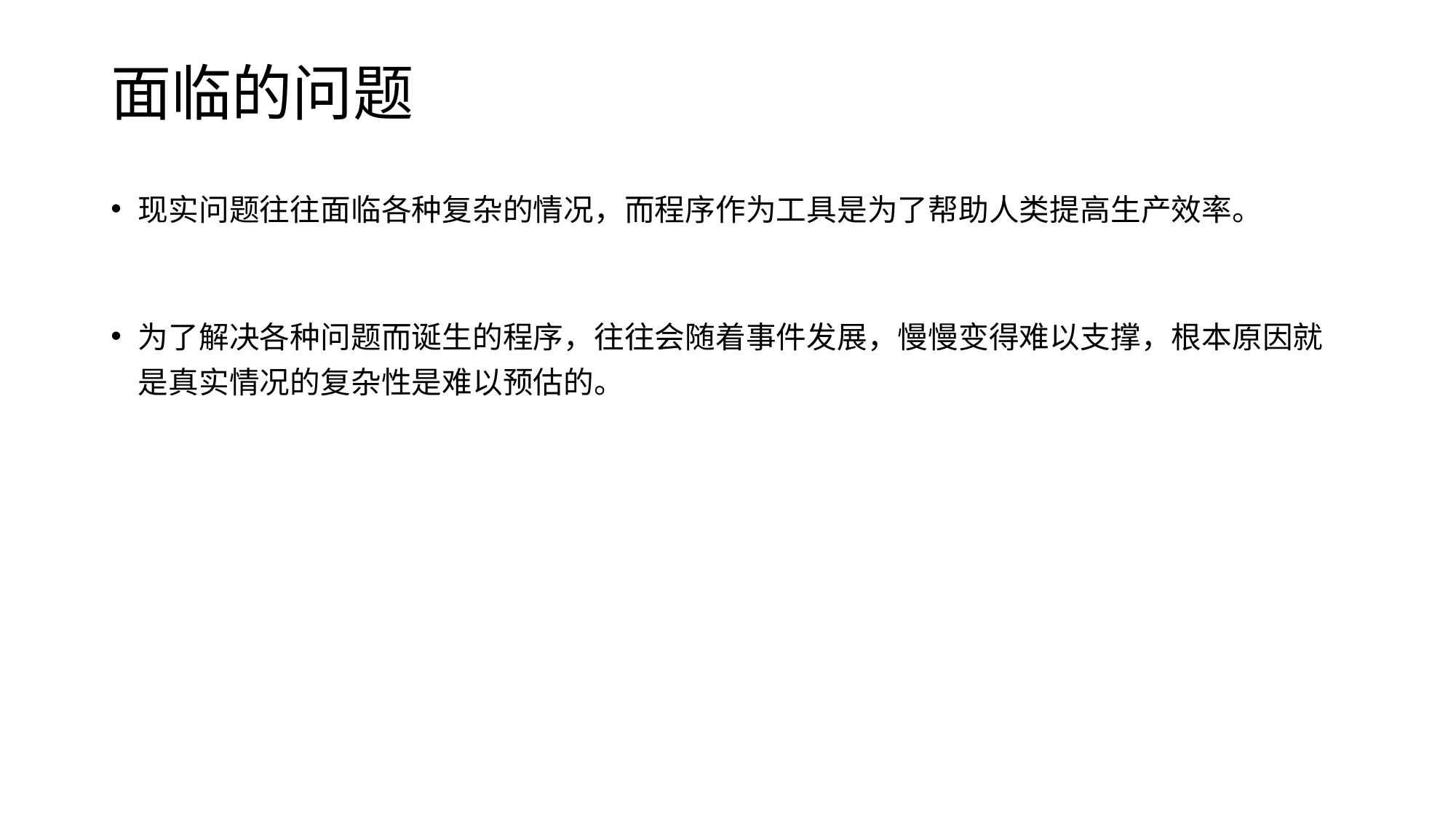

# 面临的问题
现实问题往往面临各种复杂的情况，而程序作为工具是为了帮助人类提高生产效率。

为了解决各种问题而诞生的程序，往往会随着事件发展，慢慢变得难以支撑，根本原因就是真实情况的复杂性是难以预估的。